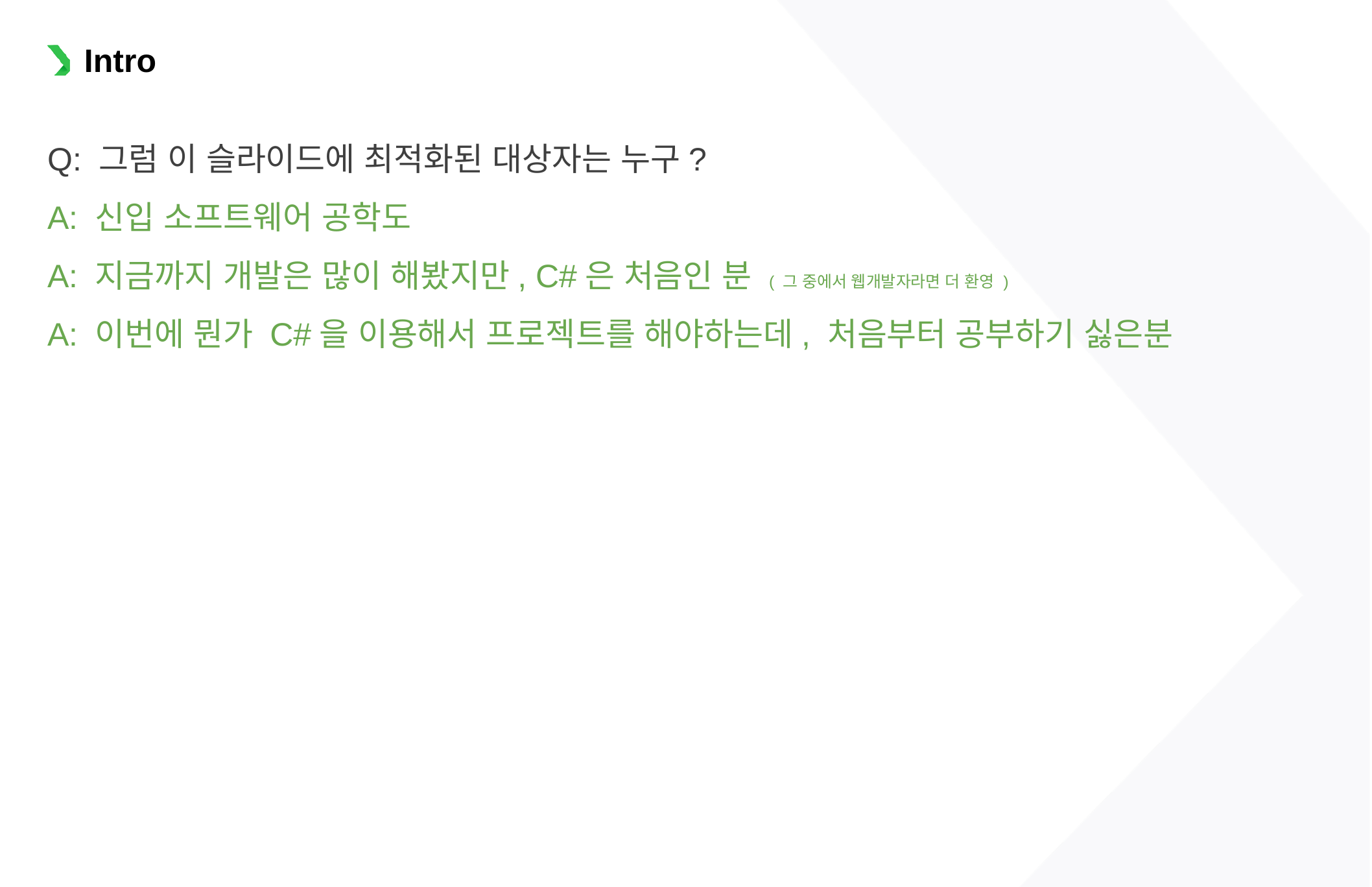

Intro
Q: 그럼 이 슬라이드에 최적화된 대상자는 누구?
A: 신입 소프트웨어 공학도
A: 지금까지 개발은 많이 해봤지만, C#은 처음인 분 ( 그 중에서 웹개발자라면 더 환영 )
A: 이번에 뭔가 C#을 이용해서 프로젝트를 해야하는데, 처음부터 공부하기 싫은분